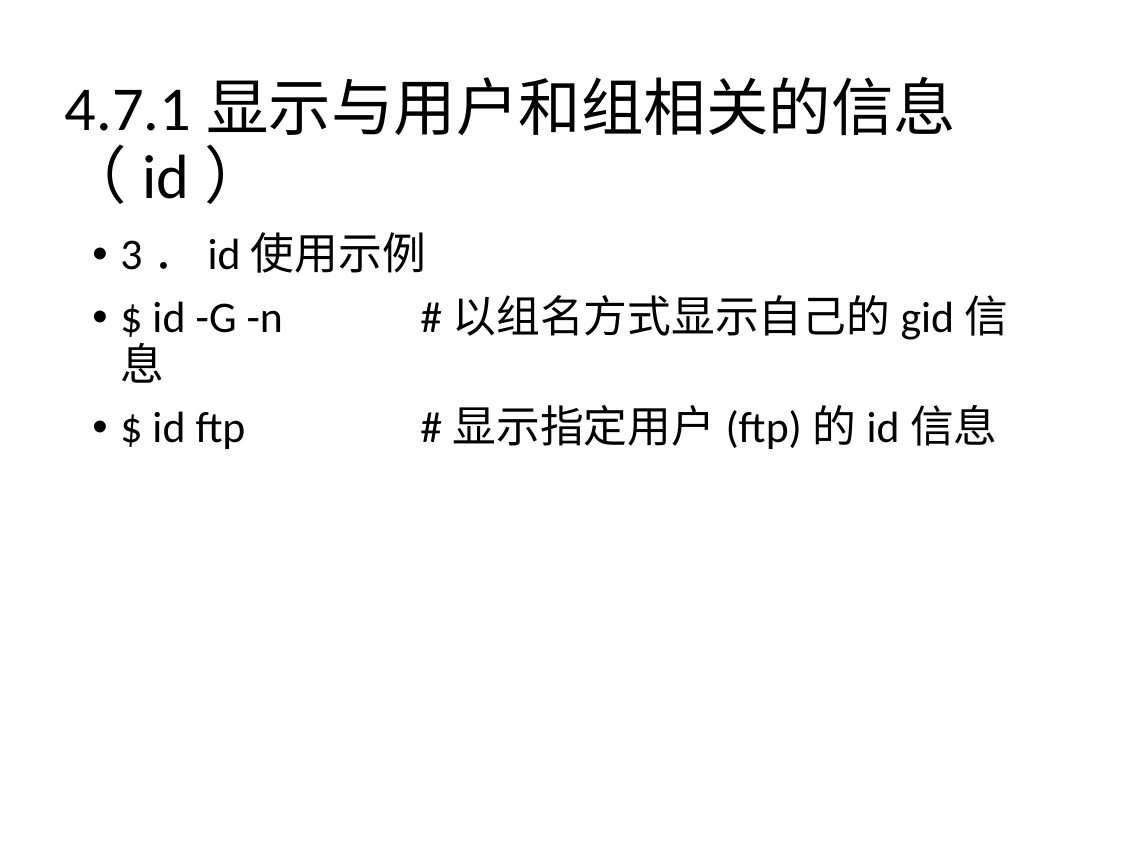

# 4.7.1显示与用户和组相关的信息（id）
3．id使用示例
$ id -G -n	#以组名方式显示自己的gid信息
$ id ftp		#显示指定用户(ftp)的id信息